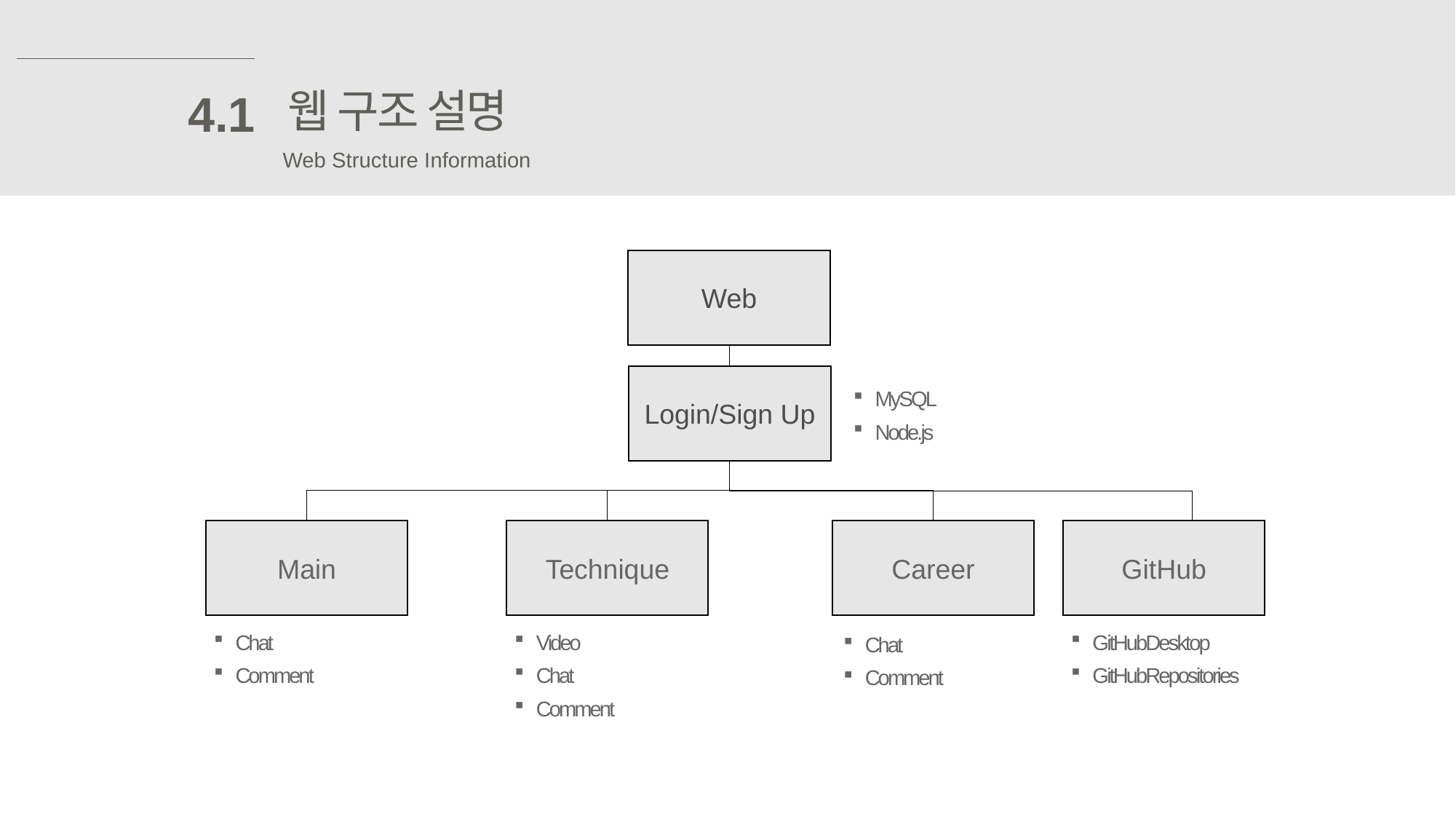

웹 구조 설명
4.1
Web Structure Information
Web
Login/Sign Up
MySQL
Node.js
Main
Technique
Career
GitHub
Chat
Comment
Video
Chat
Comment
GitHubDesktop
GitHubRepositories
Chat
Comment